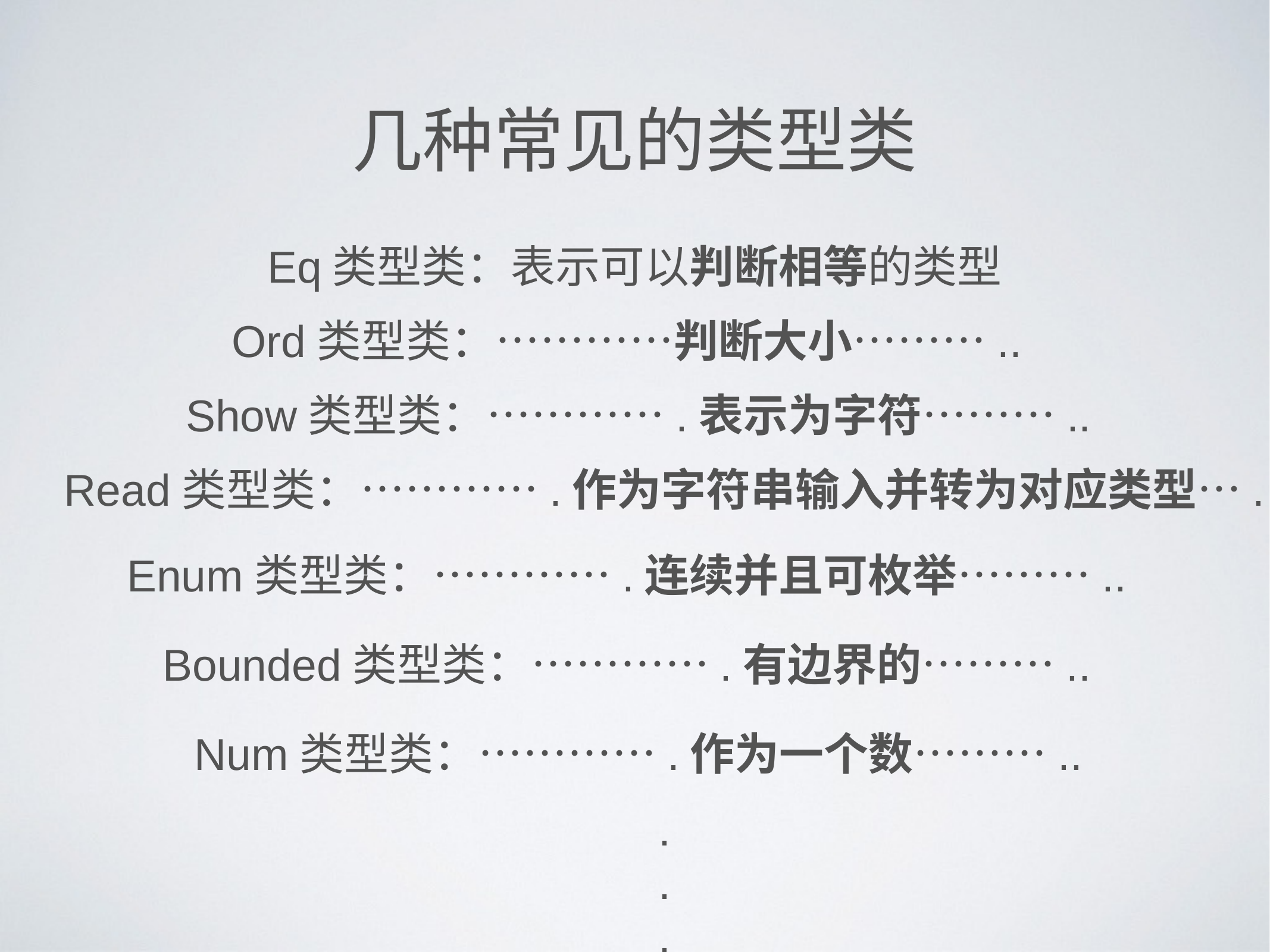

几种常见的类型类
Eq类型类：表示可以判断相等的类型
Ord类型类：…………判断大小………..
Show类型类：………….表示为字符………..
Read类型类：………….作为字符串输入并转为对应类型….
Enum类型类：………….连续并且可枚举………..
Bounded类型类：………….有边界的………..
Num类型类：………….作为一个数………..
.
.
.
.